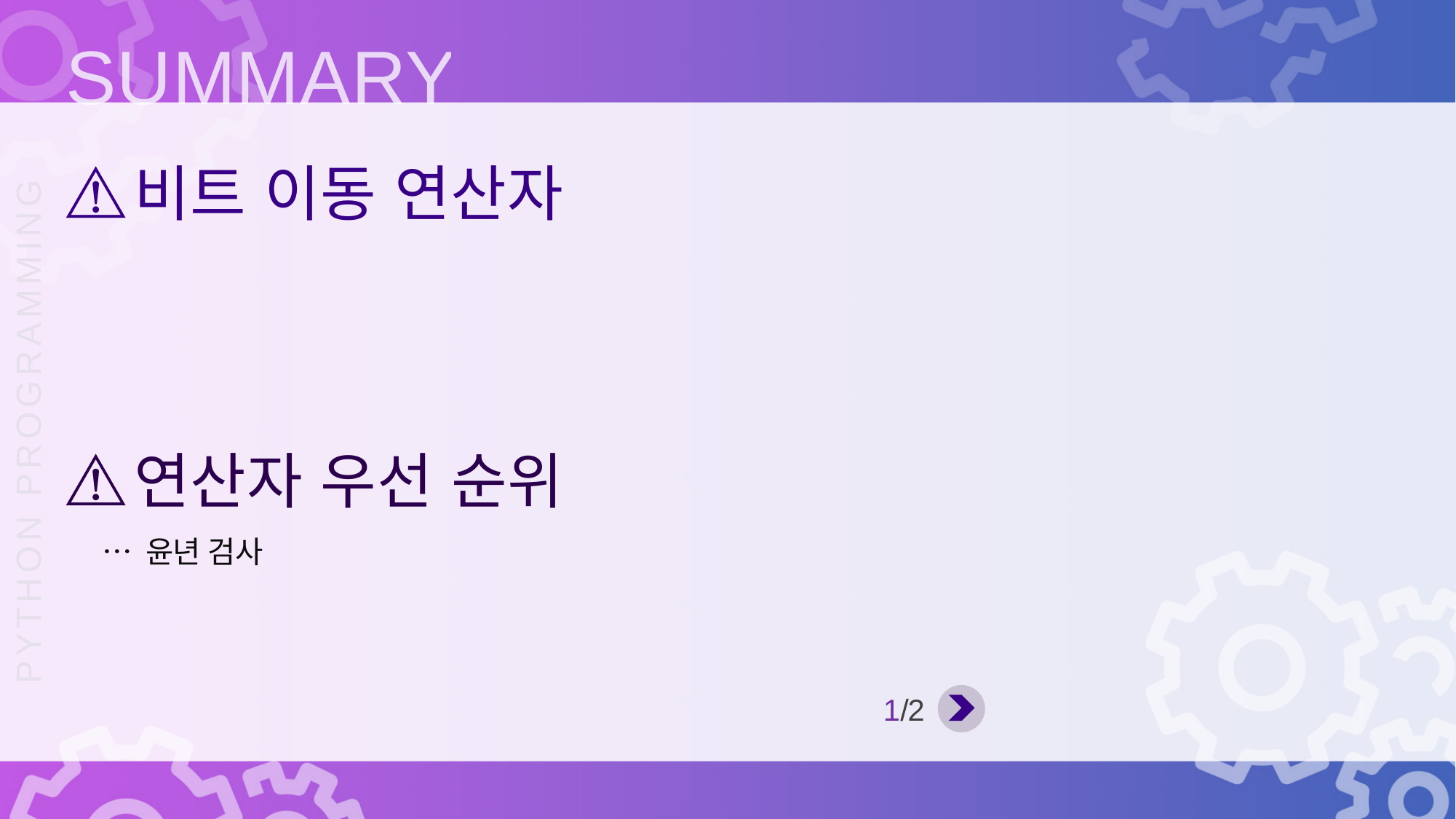

비트 이동 연산자
연산자 우선 순위
… 윤년 검사
1/2